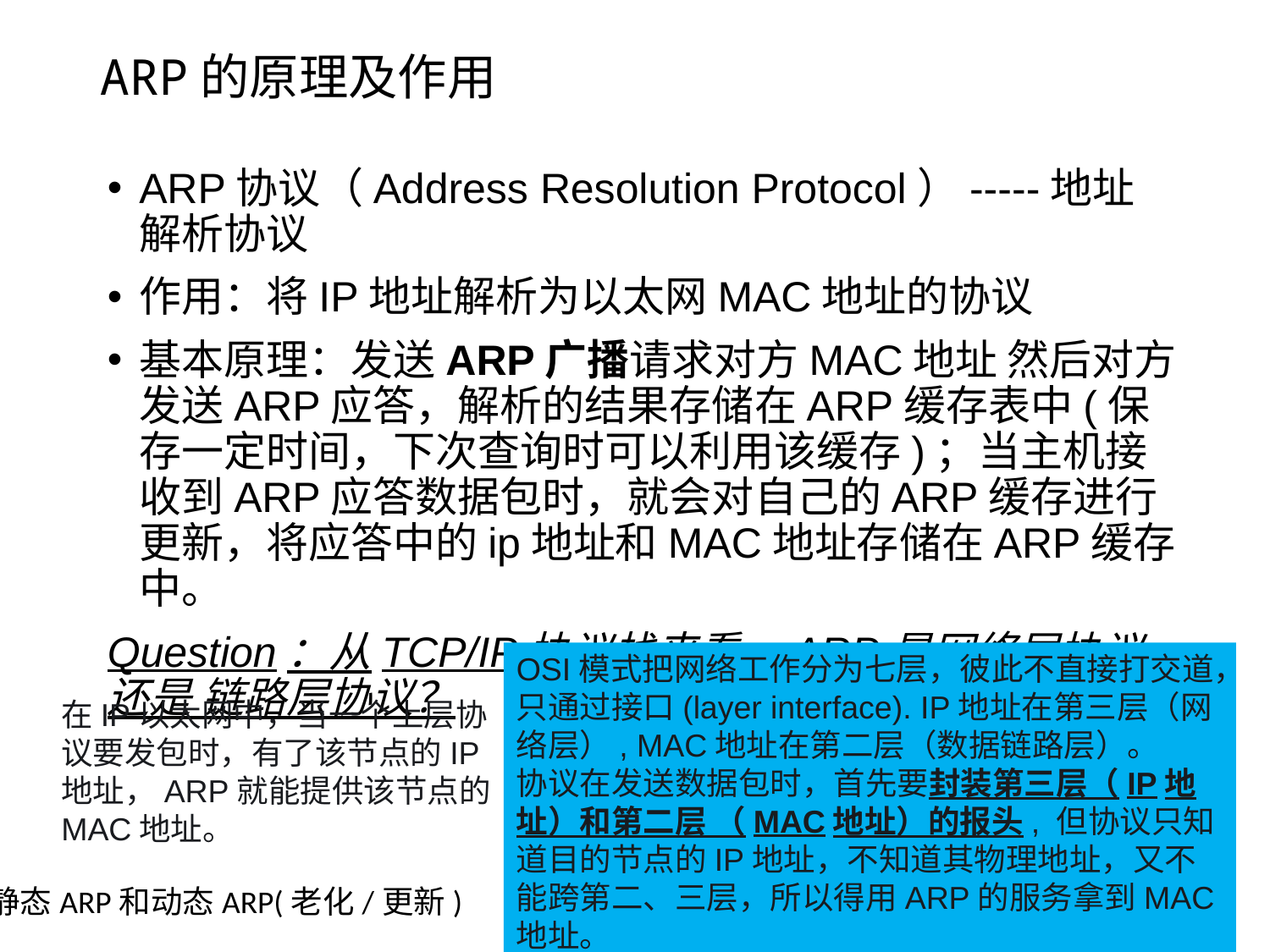

# ARP的原理及作用
ARP协议（Address Resolution Protocol）-----地址解析协议
作用：将IP地址解析为以太网MAC地址的协议
基本原理：发送ARP广播请求对方MAC地址 然后对方发送ARP应答，解析的结果存储在ARP缓存表中(保存一定时间，下次查询时可以利用该缓存)；当主机接收到ARP应答数据包时，就会对自己的ARP缓存进行更新，将应答中的ip地址和MAC地址存储在ARP缓存中。
Question：从TCP/IP协议栈来看，ARP是网络层协议 还是 链路层协议？
OSI模式把网络工作分为七层，彼此不直接打交道，只通过接口(layer interface). IP地址在第三层（网络层）, MAC地址在第二层（数据链路层）。
协议在发送数据包时，首先要封装第三层（IP地址）和第二层 （MAC地址）的报头, 但协议只知道目的节点的IP地址，不知道其物理地址，又不能跨第二、三层，所以得用ARP的服务拿到MAC地址。
在IP以太网中，当一个上层协议要发包时，有了该节点的IP地址，ARP就能提供该节点的MAC地址。
静态ARP和动态ARP(老化/更新)